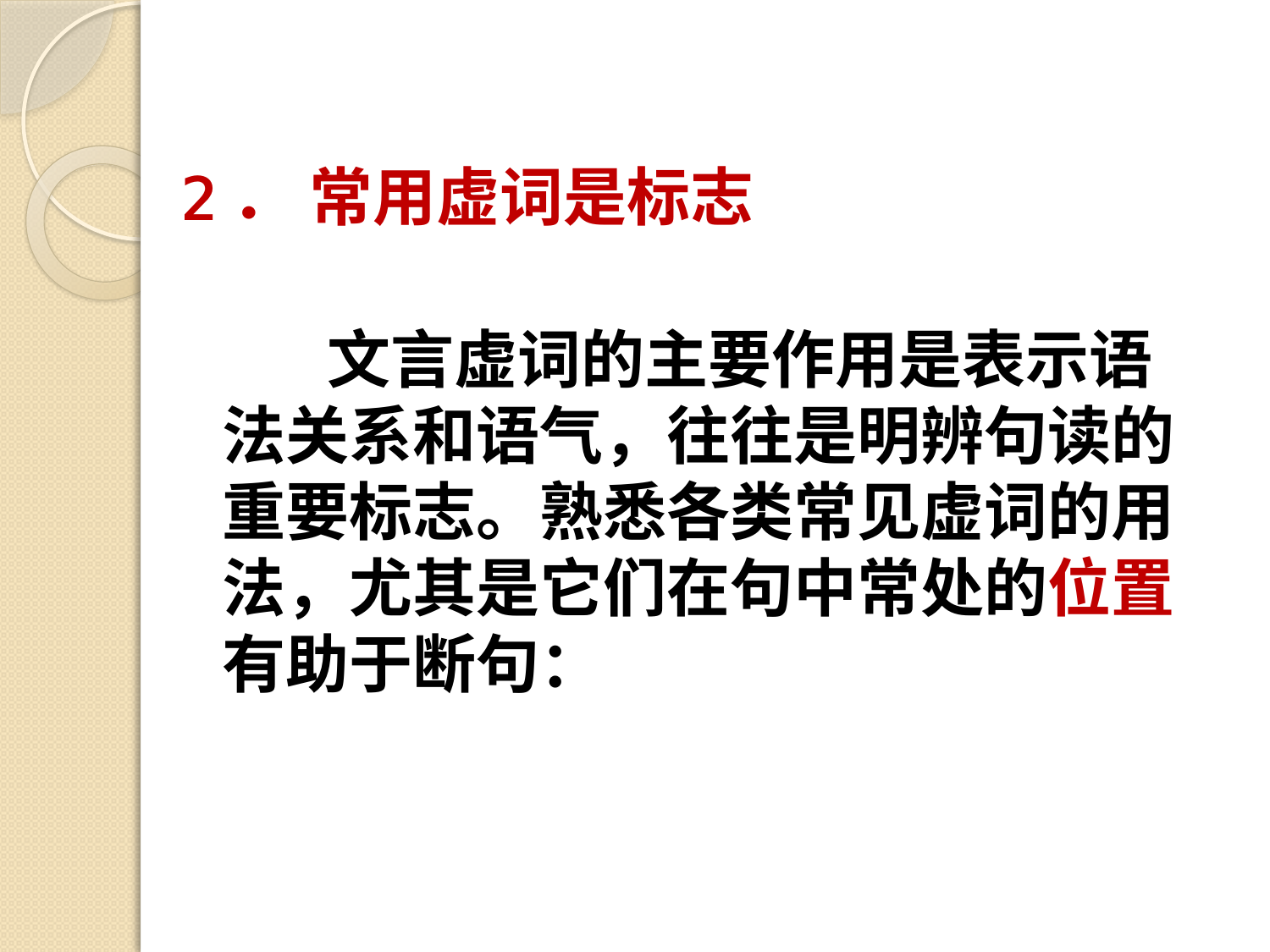

2． 常用虚词是标志
         文言虚词的主要作用是表示语法关系和语气，往往是明辨句读的重要标志。熟悉各类常见虚词的用法，尤其是它们在句中常处的位置有助于断句：